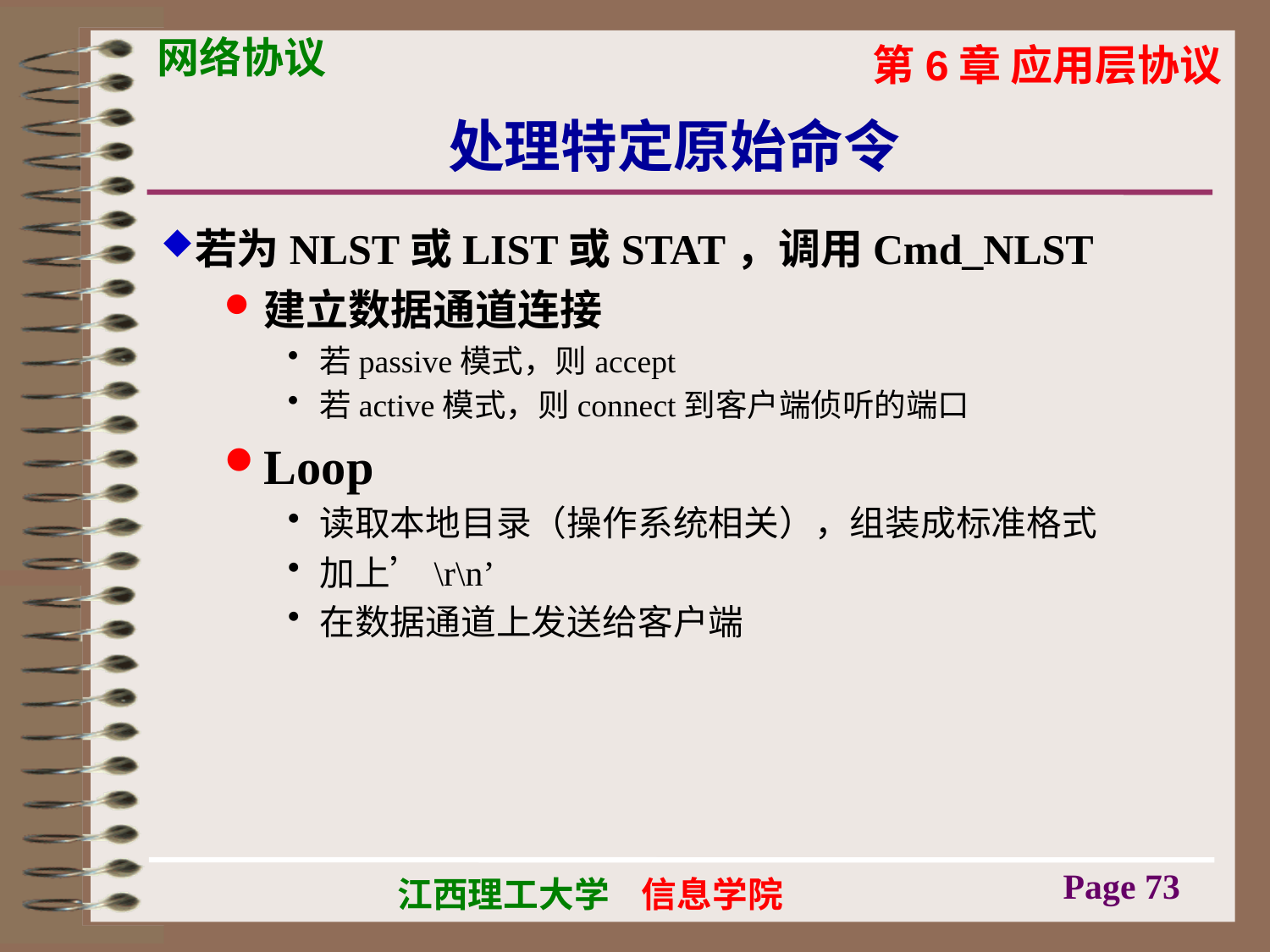

# 处理特定原始命令
若为NLST或LIST或STAT，调用Cmd_NLST
建立数据通道连接
若passive模式，则accept
若active模式，则connect到客户端侦听的端口
Loop
读取本地目录（操作系统相关），组装成标准格式
加上’\r\n’
在数据通道上发送给客户端
Page 73